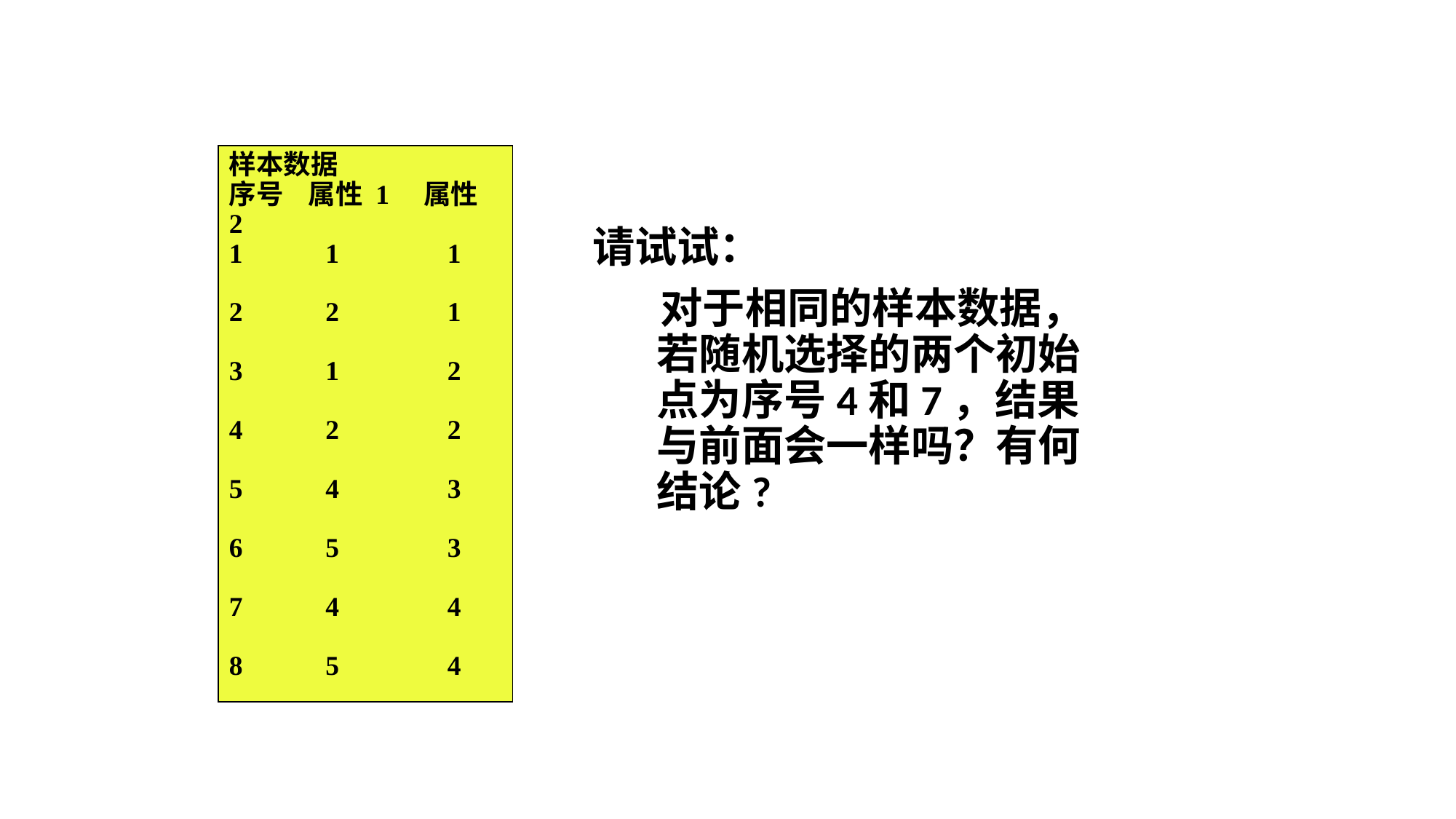

样本数据
序号    属性 1    属性 2
1            1	1
2            2	1
3            1	2
4            2	2
5            4	3
6            5	3
7            4	4
8            5	4

请试试：
      对于相同的样本数据，若随机选择的两个初始点为序号4和7，结果与前面会一样吗？有何结论?